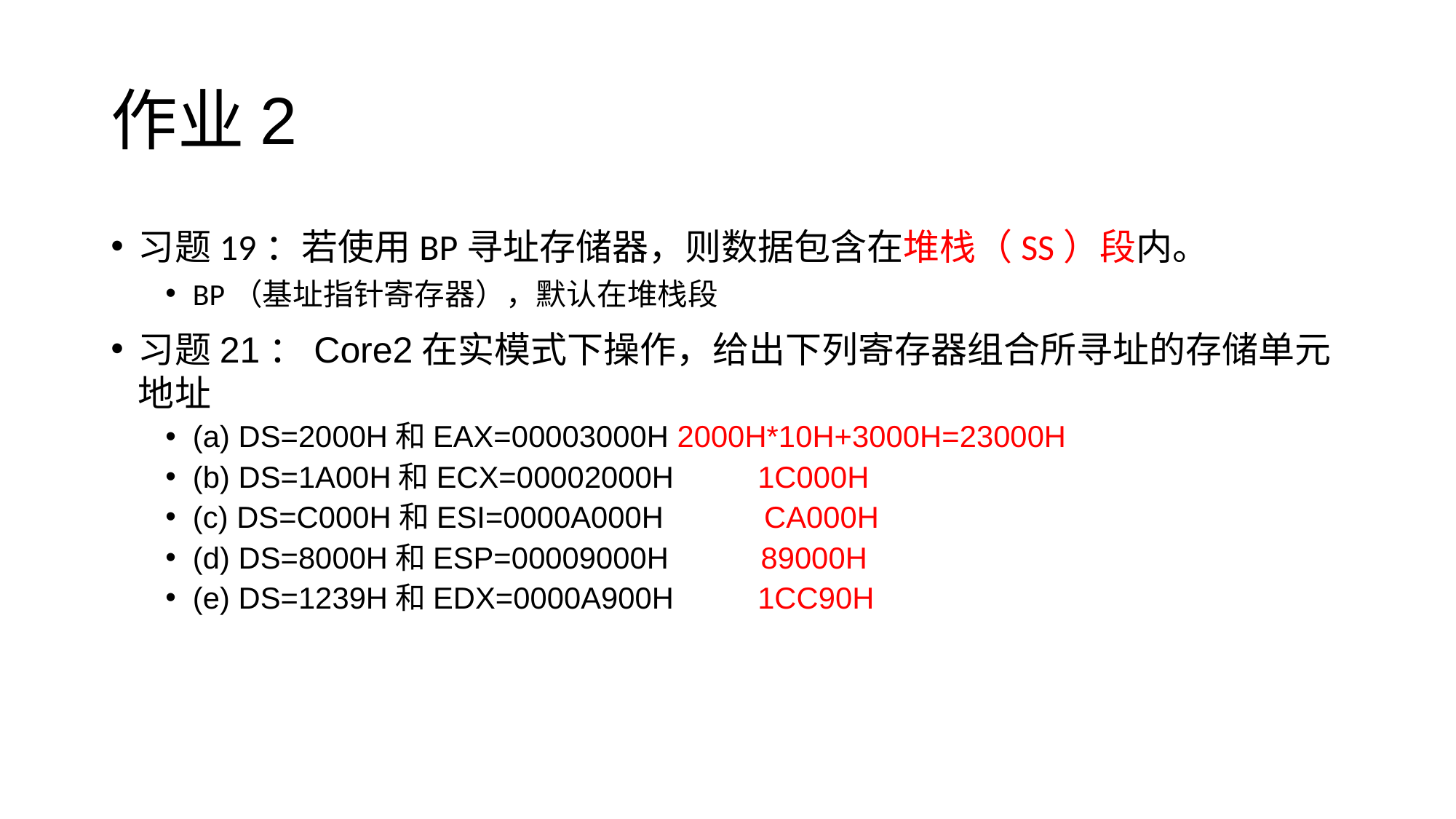

# 作业2
习题19：若使用BP寻址存储器，则数据包含在堆栈（SS）段内。
BP（基址指针寄存器），默认在堆栈段
习题21：Core2在实模式下操作，给出下列寄存器组合所寻址的存储单元地址
(a) DS=2000H和EAX=00003000H 2000H*10H+3000H=23000H
(b) DS=1A00H和ECX=00002000H          1C000H
(c) DS=C000H和ESI=0000A000H            CA000H
(d) DS=8000H和ESP=00009000H           89000H
(e) DS=1239H和EDX=0000A900H          1CC90H